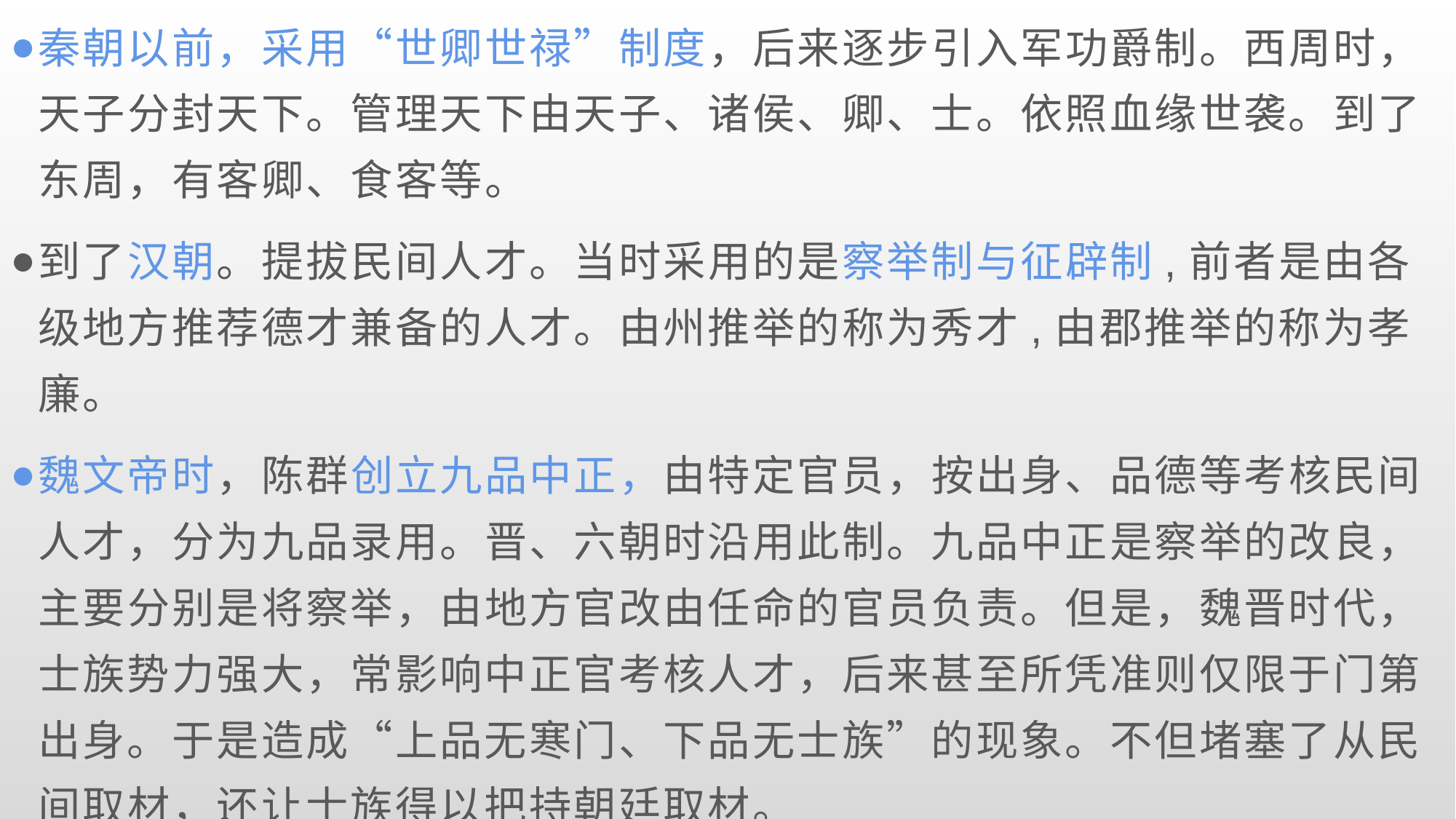

秦朝以前，采用“世卿世禄”制度，后来逐步引入军功爵制。西周时，天子分封天下。管理天下由天子、诸侯、卿、士。依照血缘世袭。到了东周，有客卿、食客等。
到了汉朝。提拔民间人才。当时采用的是察举制与征辟制,前者是由各级地方推荐德才兼备的人才。由州推举的称为秀才,由郡推举的称为孝廉。
魏文帝时，陈群创立九品中正，由特定官员，按出身、品德等考核民间人才，分为九品录用。晋、六朝时沿用此制。九品中正是察举的改良，主要分别是将察举，由地方官改由任命的官员负责。但是，魏晋时代，士族势力强大，常影响中正官考核人才，后来甚至所凭准则仅限于门第出身。于是造成“上品无寒门、下品无士族”的现象。不但堵塞了从民间取材，还让士族得以把持朝廷取材。